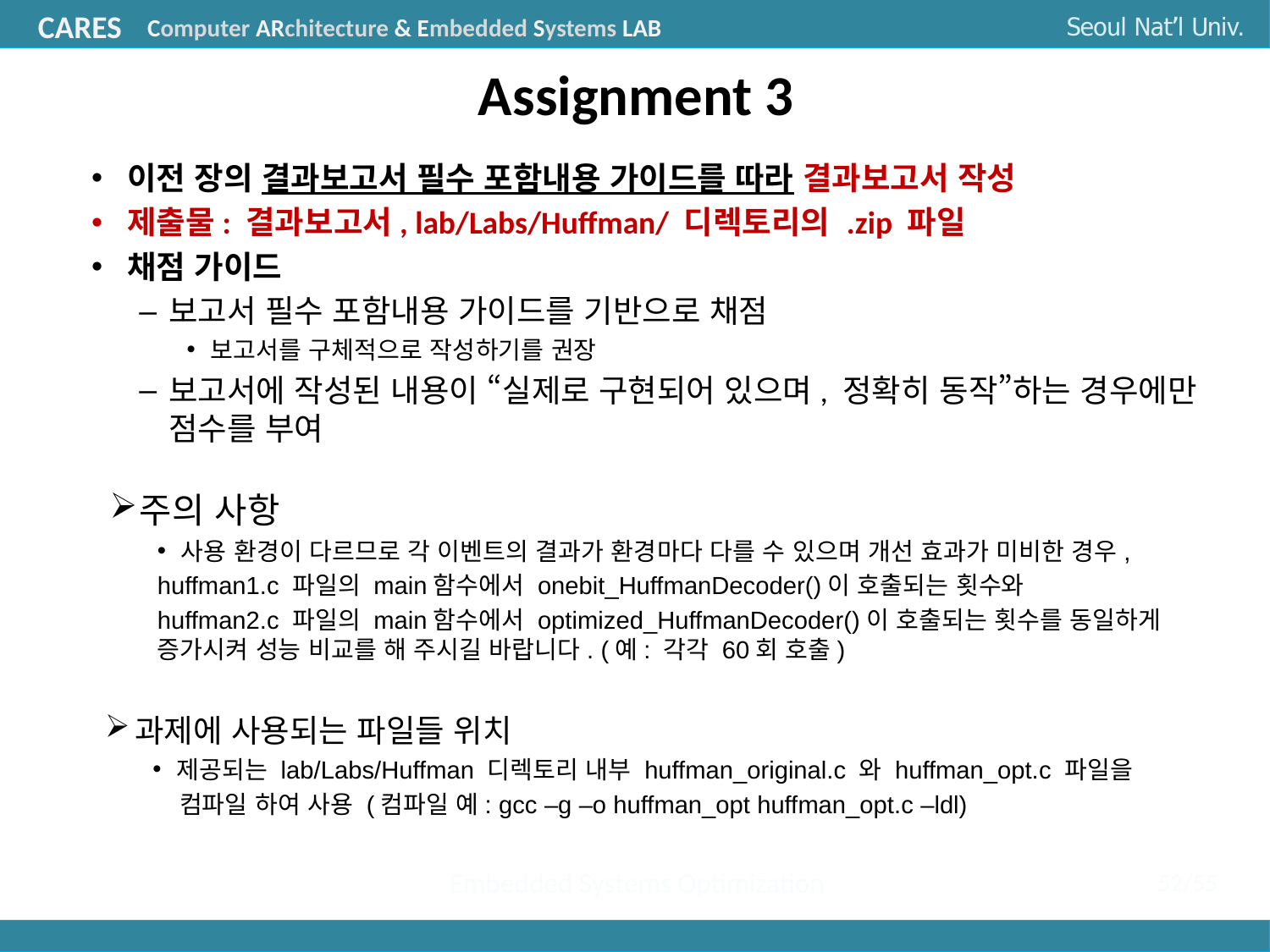

# Assignment 3
이전 장의 결과보고서 필수 포함내용 가이드를 따라 결과보고서 작성
제출물: 결과보고서, lab/Labs/Huffman/ 디렉토리의 .zip 파일
채점 가이드
보고서 필수 포함내용 가이드를 기반으로 채점
보고서를 구체적으로 작성하기를 권장
보고서에 작성된 내용이 “실제로 구현되어 있으며, 정확히 동작”하는 경우에만 점수를 부여

주의 사항
사용 환경이 다르므로 각 이벤트의 결과가 환경마다 다를 수 있으며 개선 효과가 미비한 경우,
huffman1.c 파일의 main함수에서 onebit_HuffmanDecoder()이 호출되는 횟수와
huffman2.c 파일의 main함수에서 optimized_HuffmanDecoder()이 호출되는 횟수를 동일하게 증가시켜 성능 비교를 해 주시길 바랍니다. (예: 각각 60회 호출)
과제에 사용되는 파일들 위치
제공되는 lab/Labs/Huffman 디렉토리 내부 huffman_original.c 와 huffman_opt.c 파일을
   컴파일 하여 사용 (컴파일 예: gcc –g –o huffman_opt huffman_opt.c –ldl)

Embedded Systems Optimization
52/55